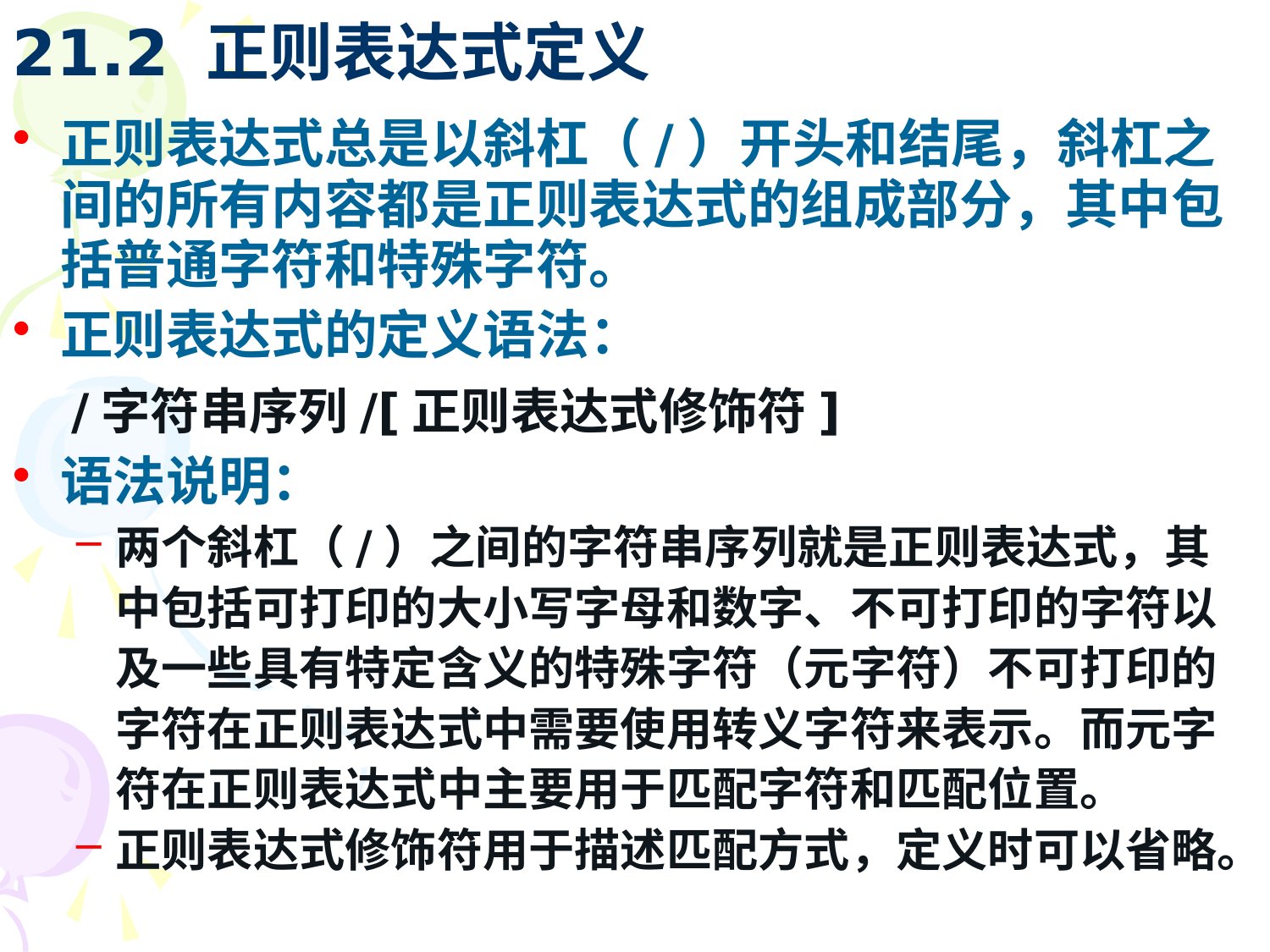

# 21.2 正则表达式定义
正则表达式总是以斜杠（/）开头和结尾，斜杠之间的所有内容都是正则表达式的组成部分，其中包括普通字符和特殊字符。
正则表达式的定义语法：
   /字符串序列/[正则表达式修饰符]
语法说明：
两个斜杠（/）之间的字符串序列就是正则表达式，其中包括可打印的大小写字母和数字、不可打印的字符以及一些具有特定含义的特殊字符（元字符）不可打印的字符在正则表达式中需要使用转义字符来表示。而元字符在正则表达式中主要用于匹配字符和匹配位置。
正则表达式修饰符用于描述匹配方式，定义时可以省略。